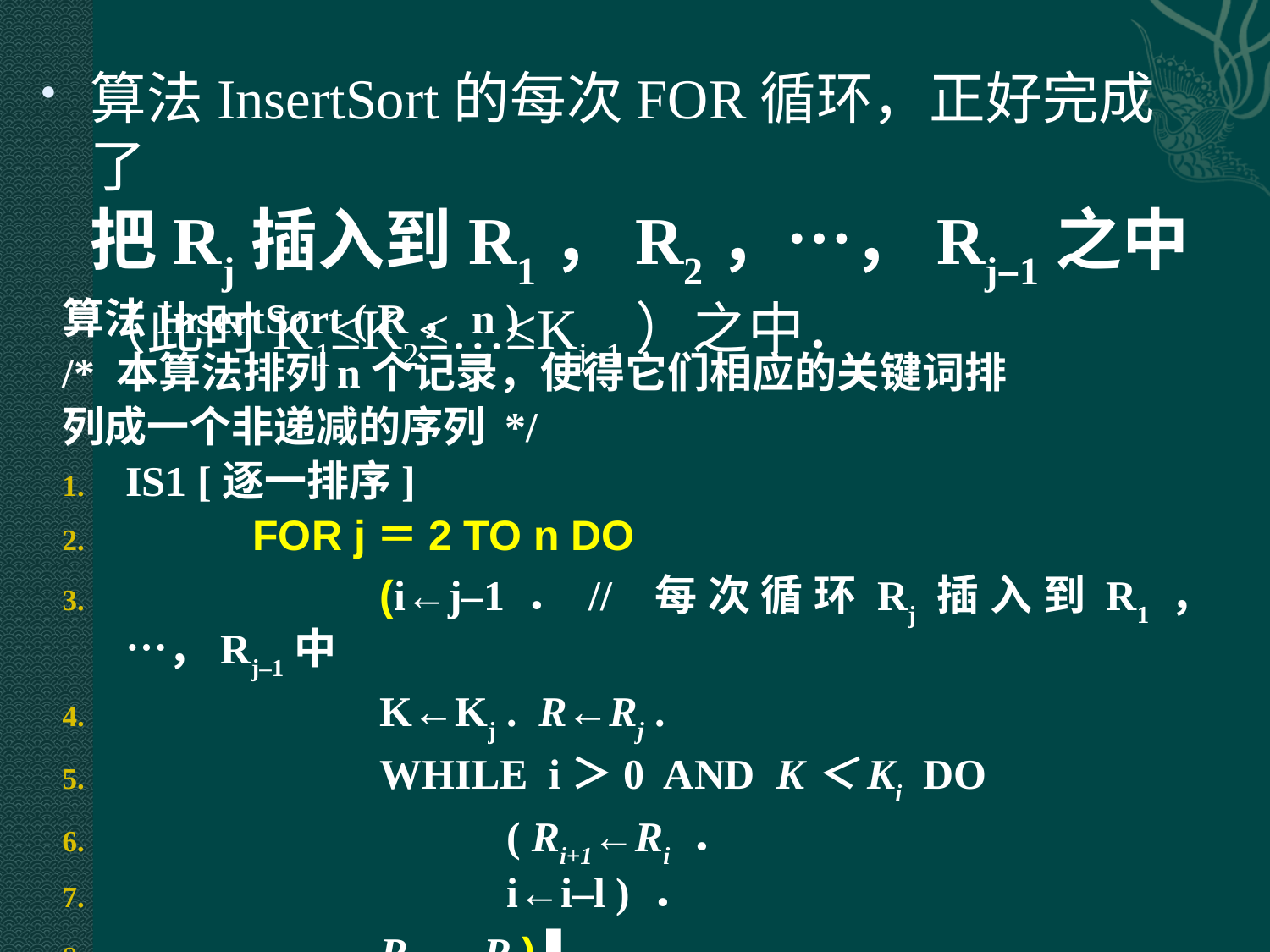

算法InsertSort的每次FOR循环，正好完成了
把Rj插入到R1，R2，…，Rj–1之中
（此时K1≤K2≤…≤Kj–1）之中．
算法InsertSort ( R，n )
/* 本算法排列n个记录，使得它们相应的关键词排
列成一个非递减的序列 */
IS1 [逐一排序]
	FOR j＝2 TO n DO
		(i←j–1．// 每次循环Rj插入到R1，…，Rj–1中
		K←Kj .  R←Rj .
		WHILE  i＞0  AND  K＜Ki  DO
			( Ri+1←Ri ．
			i←i–l ) ．
		Ri+1←R ) ▌